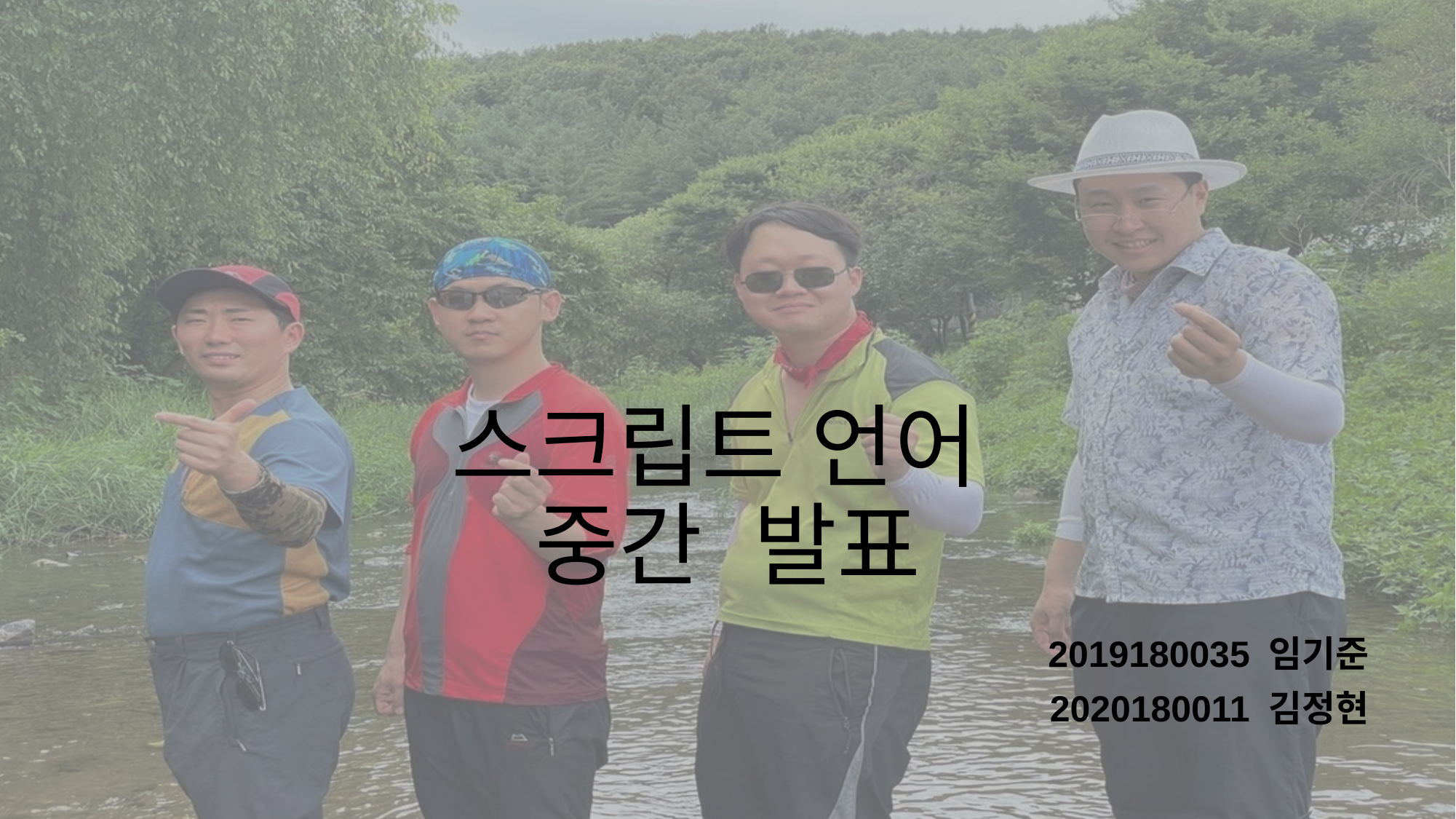

# 스크립트 언어 중간  발표
2019180035 임기준
2020180011 김정현